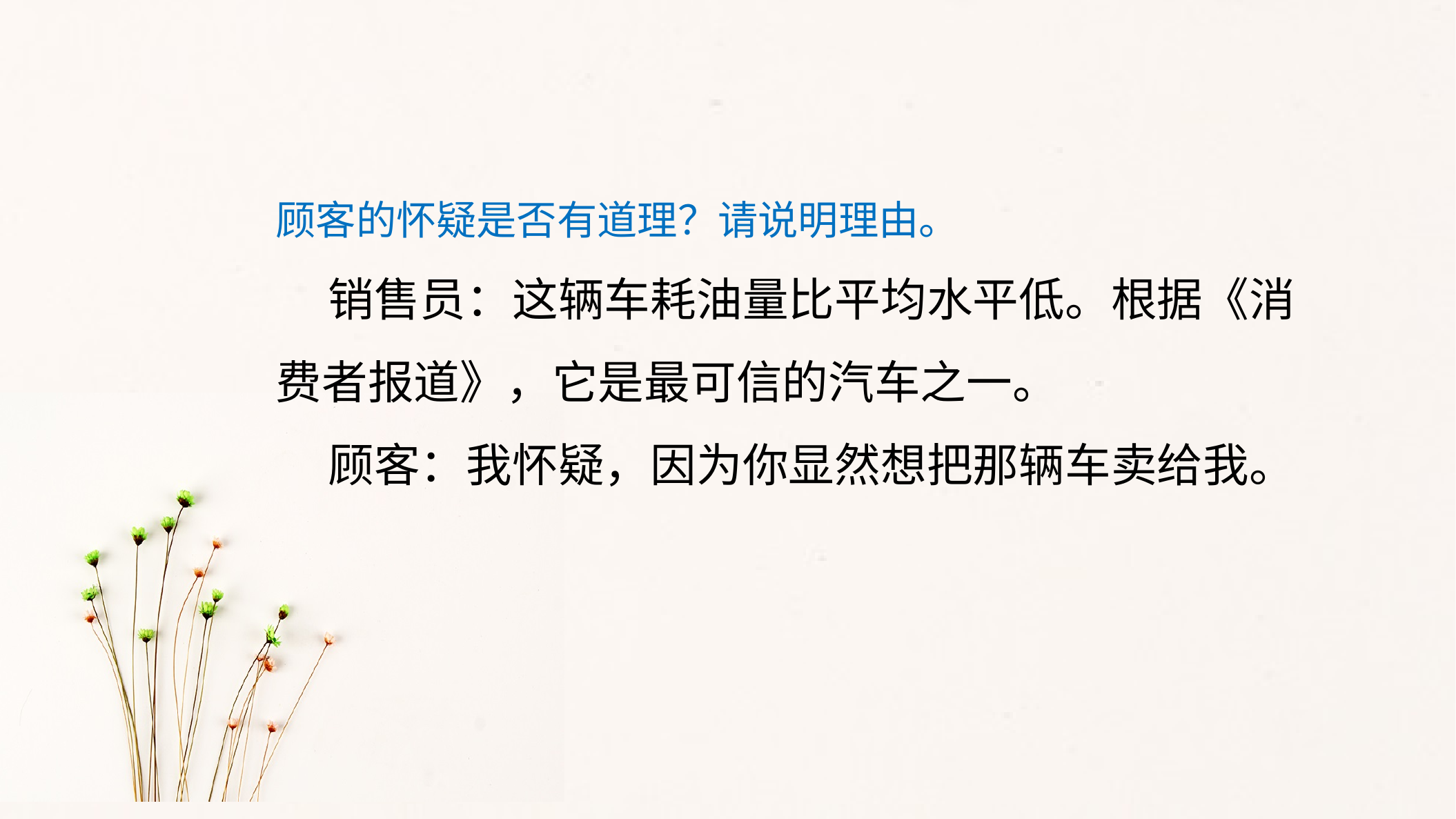

顾客的怀疑是否有道理？请说明理由。
    销售员：这辆车耗油量比平均水平低。根据《消费者报道》，它是最可信的汽车之一。
    顾客：我怀疑，因为你显然想把那辆车卖给我。